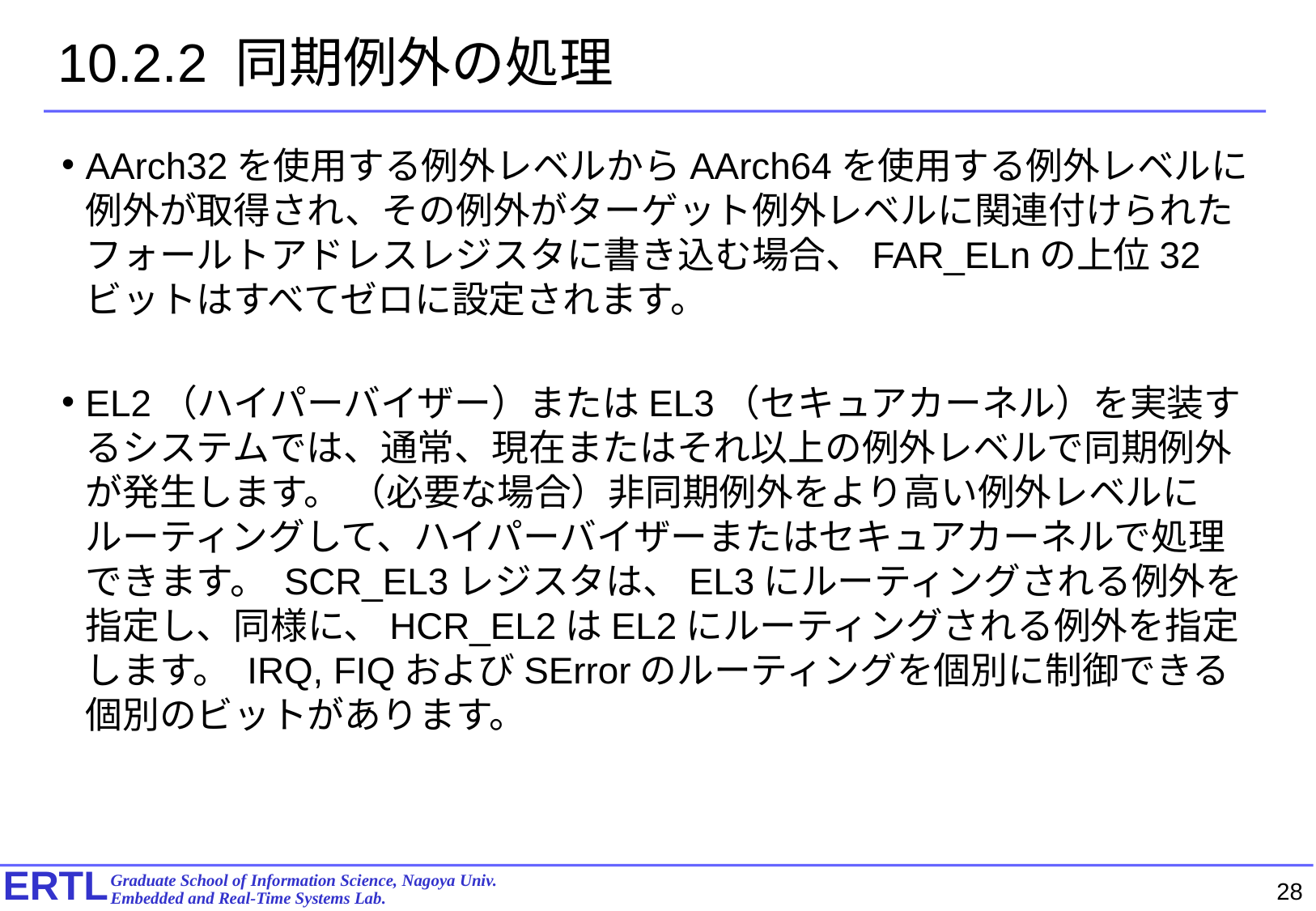

# 10.2.2 同期例外の処理
AArch32を使用する例外レベルからAArch64を使用する例外レベルに例外が取得され、その例外がターゲット例外レベルに関連付けられたフォールトアドレスレジスタに書き込む場合、FAR_ELnの上位32ビットはすべてゼロに設定されます。

EL2（ハイパーバイザー）またはEL3（セキュアカーネル）を実装するシステムでは、通常、現在またはそれ以上の例外レベルで同期例外が発生します。 （必要な場合）非同期例外をより高い例外レベルにルーティングして、ハイパーバイザーまたはセキュアカーネルで処理できます。 SCR_EL3レジスタは、EL3にルーティングされる例外を指定し、同様に、HCR_EL2はEL2にルーティングされる例外を指定します。 IRQ, FIQおよびSErrorのルーティングを個別に制御できる個別のビットがあります。
28